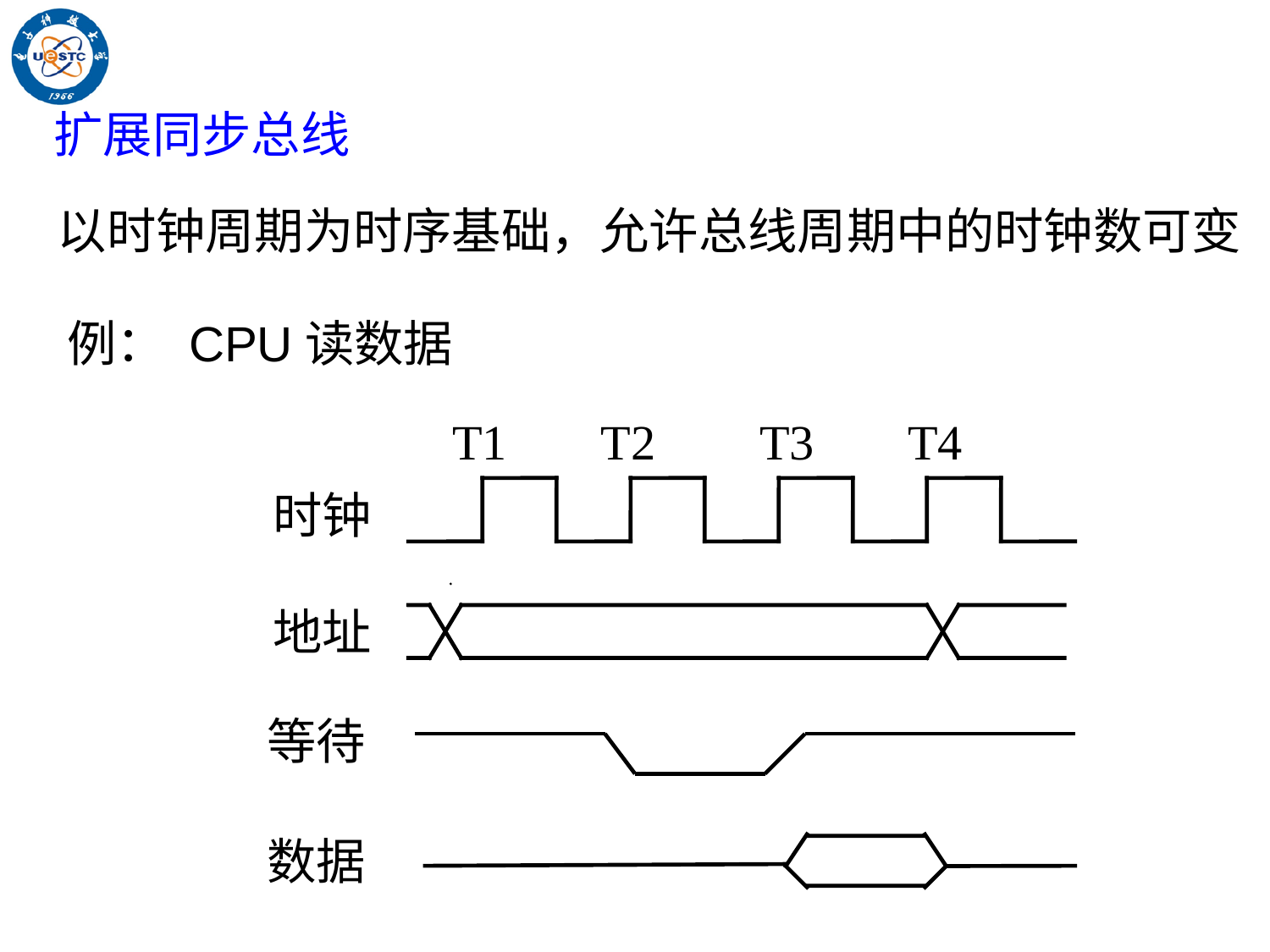

扩展同步总线
以时钟周期为时序基础，允许总线周期中的时钟数可变
例： CPU读数据
T1
T2
T3
T4
时钟

地址

等待
数据